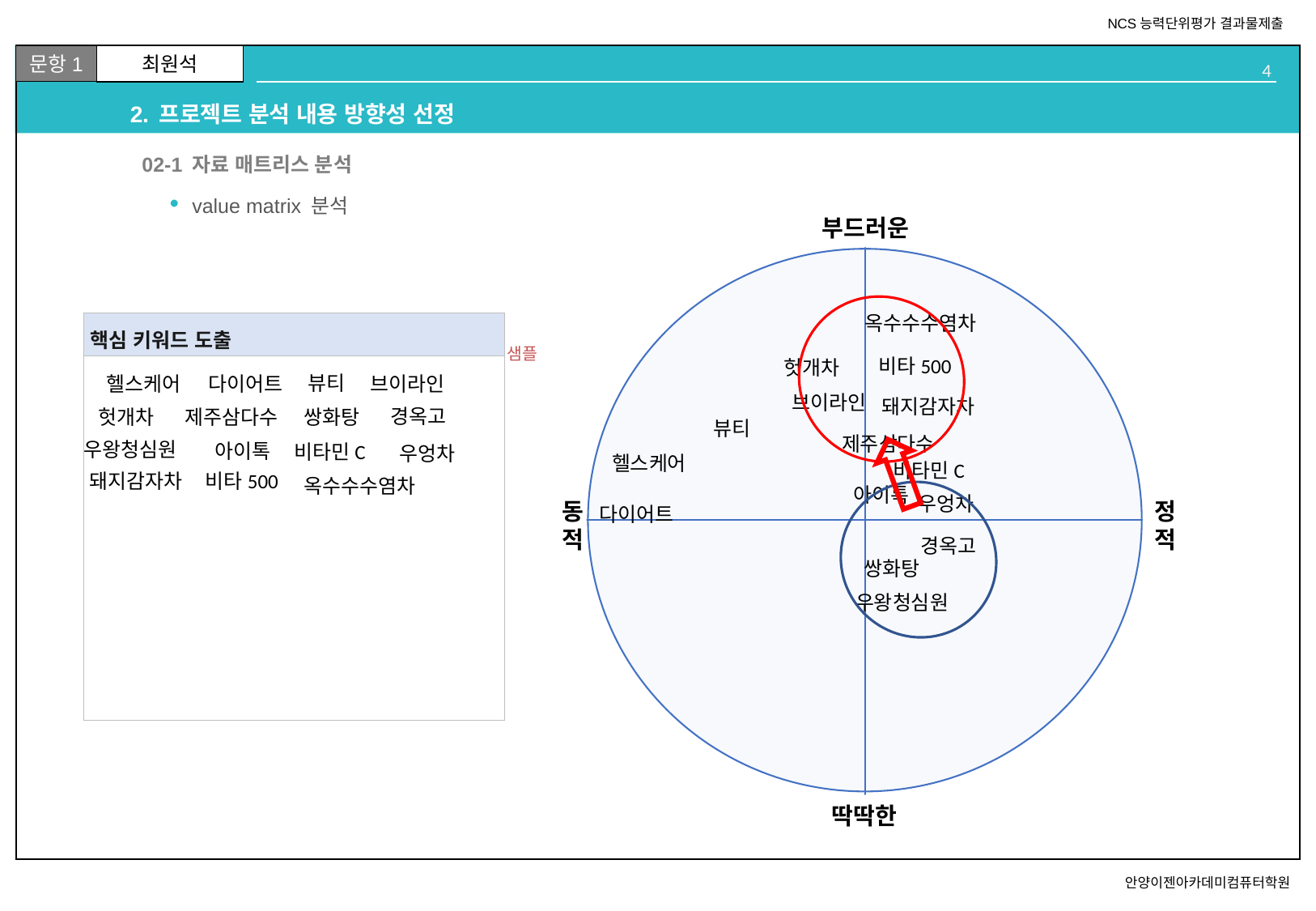

# 2. 프로젝트 분석 내용 방향성 선정
02
02-1 자료 매트리스 분석
value matrix 분석

옥수수수염차
샘플
비타500
헛개차
뷰티
브이라인
다이어트
헬스케어
브이라인
돼지감자차
경옥고
쌍화탕
헛개차
제주삼다수
뷰티
제주삼다수
우왕청심원
아이톡
비타민C
우엉차
헬스케어
비타민C

돼지감자차
비타500
옥수수수염차
아이톡

우엉차
다이어트
경옥고
쌍화탕
우왕청심원